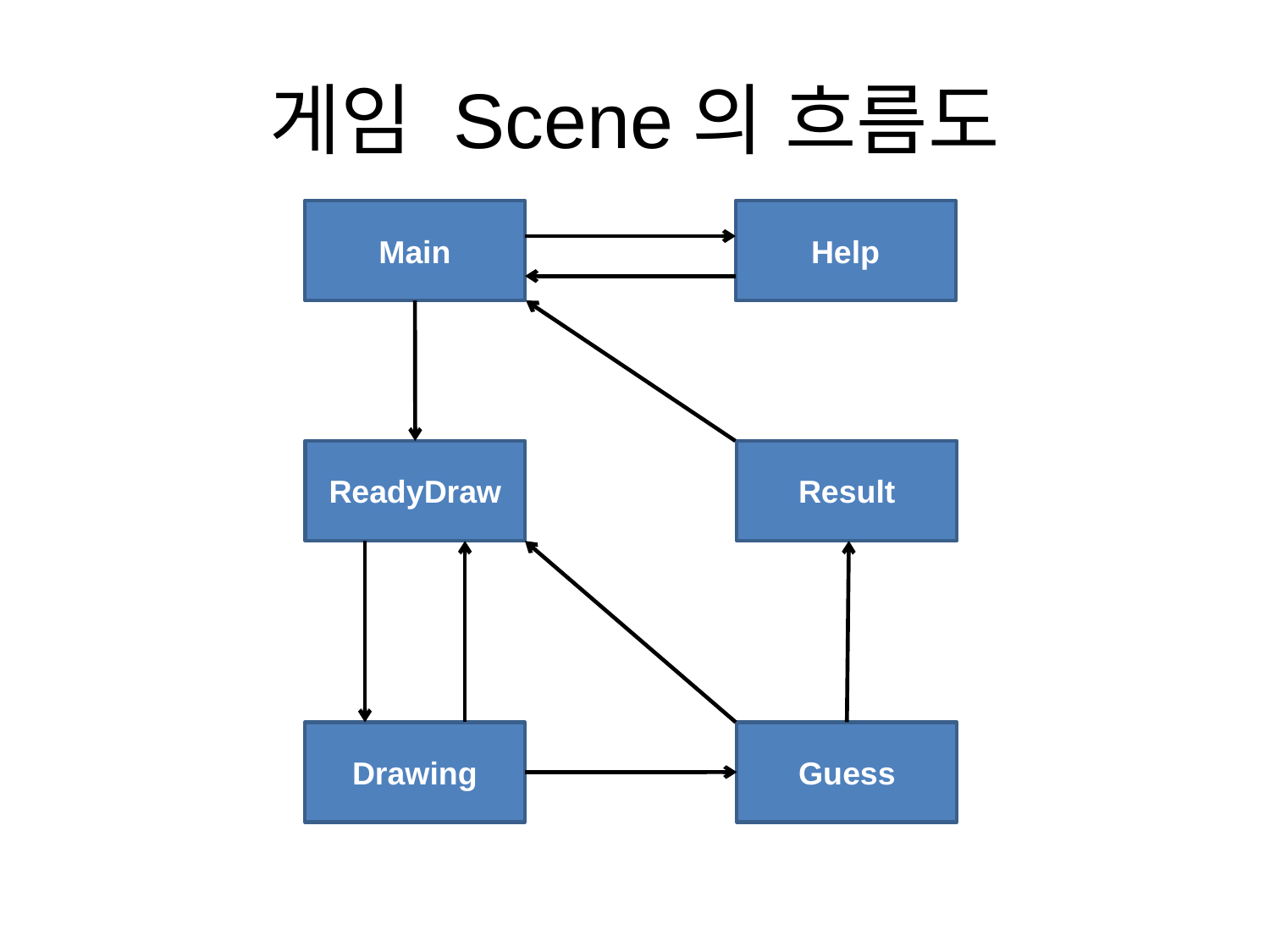

게임 Scene의 흐름도
Main
Help
ReadyDraw
Result
Drawing
Guess